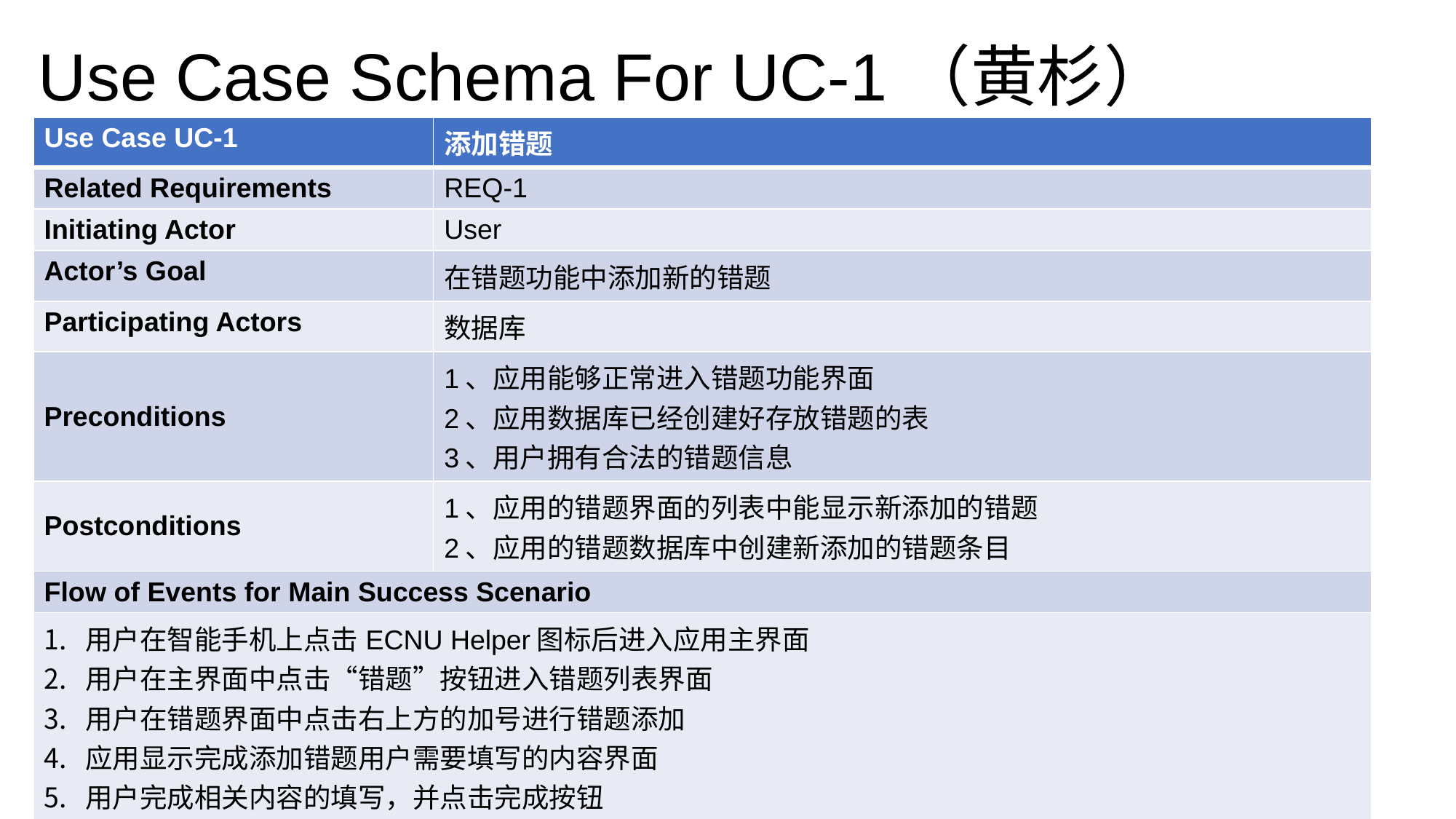

# Use Case Schema For UC-1（黄杉）
| Use Case UC-1 | 添加错题 |
| --- | --- |
| Related Requirements | REQ-1 |
| Initiating Actor | User |
| Actor’s Goal | 在错题功能中添加新的错题 |
| Participating Actors | 数据库 |
| Preconditions | 1、应用能够正常进入错题功能界面 2、应用数据库已经创建好存放错题的表 3、用户拥有合法的错题信息 |
| Postconditions | 1、应用的错题界面的列表中能显示新添加的错题 2、应用的错题数据库中创建新添加的错题条目 |
| Flow of Events for Main Success Scenario |  |
| 用户在智能手机上点击ECNU Helper图标后进入应用主界面 用户在主界面中点击“错题”按钮进入错题列表界面 用户在错题界面中点击右上方的加号进行错题添加 应用显示完成添加错题用户需要填写的内容界面 用户完成相关内容的填写，并点击完成按钮 应用（1）使用用户提供的信息向数据库中添加对应错题条目，并（2）在错题列表中显示新添加的错题 用户完成错题添加，退出应用 |  |